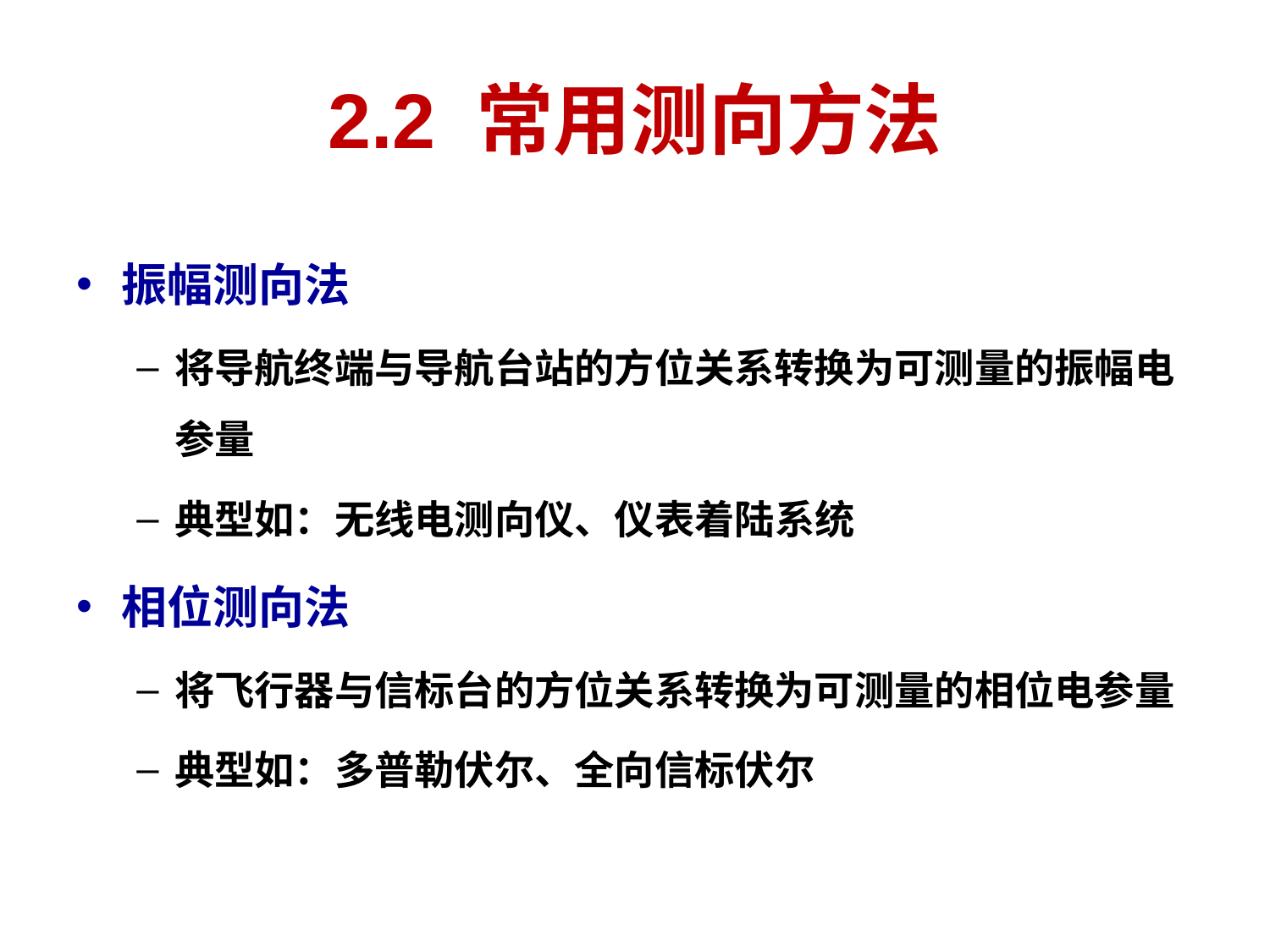

# 2.2 常用测向方法
振幅测向法
将导航终端与导航台站的方位关系转换为可测量的振幅电参量
典型如：无线电测向仪、仪表着陆系统
相位测向法
将飞行器与信标台的方位关系转换为可测量的相位电参量
典型如：多普勒伏尔、全向信标伏尔